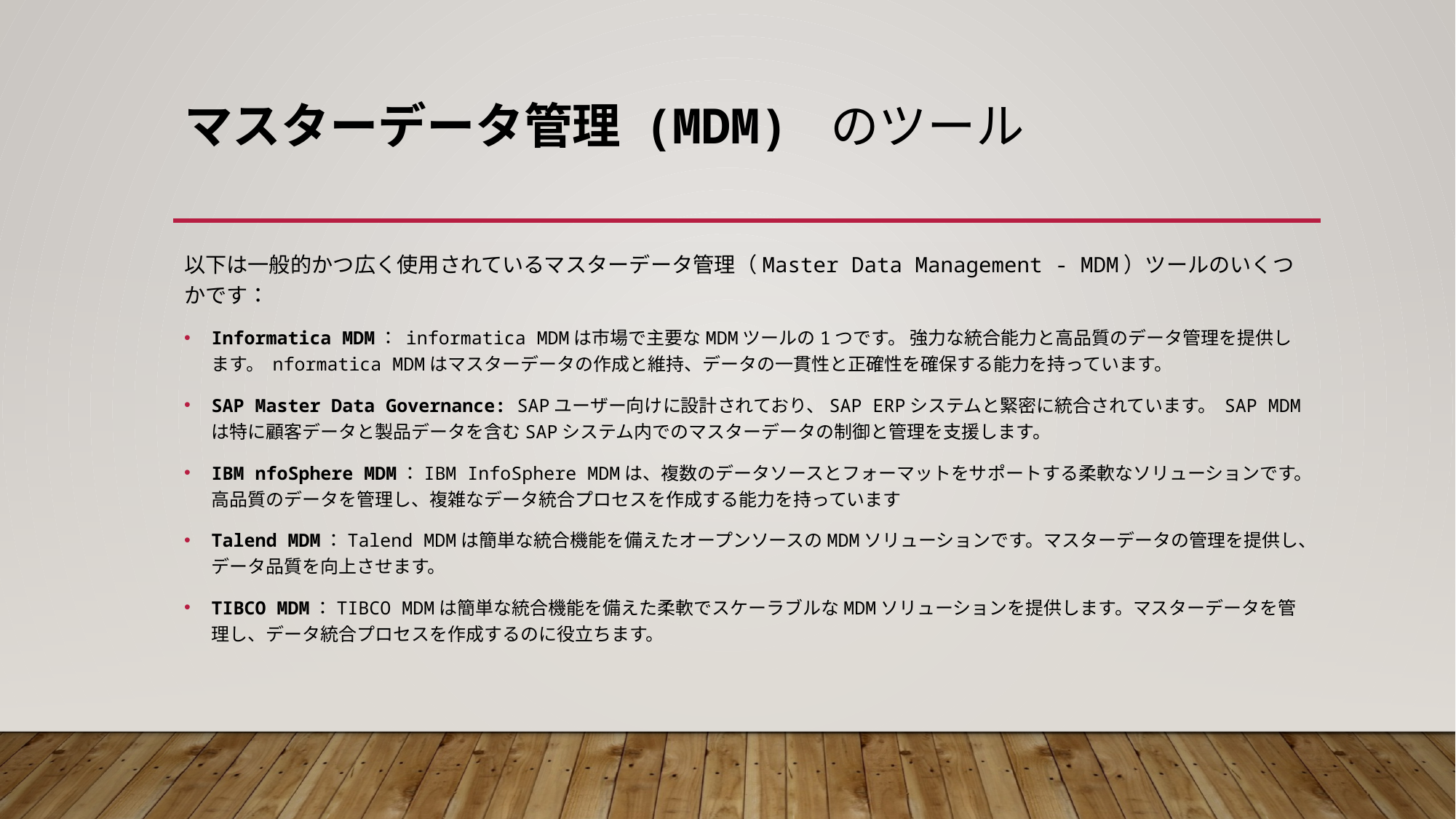

# マスターデータ管理 (MDM) のツール
以下は一般的かつ広く使用されているマスターデータ管理（Master Data Management - MDM）ツールのいくつかです：
Informatica MDM： informatica MDMは市場で主要なMDMツールの1つです。 強力な統合能力と高品質のデータ管理を提供します。 nformatica MDMはマスターデータの作成と維持、データの一貫性と正確性を確保する能力を持っています。
SAP Master Data Governance: SAPユーザー向けに設計されており、SAP ERPシステムと緊密に統合されています。 SAP MDMは特に顧客データと製品データを含むSAPシステム内でのマスターデータの制御と管理を支援します。
IBM nfoSphere MDM：IBM InfoSphere MDMは、複数のデータソースとフォーマットをサポートする柔軟なソリューションです。高品質のデータを管理し、複雑なデータ統合プロセスを作成する能力を持っています
Talend MDM：Talend MDMは簡単な統合機能を備えたオープンソースのMDMソリューションです。マスターデータの管理を提供し、データ品質を向上させます。
TIBCO MDM：TIBCO MDMは簡単な統合機能を備えた柔軟でスケーラブルなMDMソリューションを提供します。マスターデータを管理し、データ統合プロセスを作成するのに役立ちます。